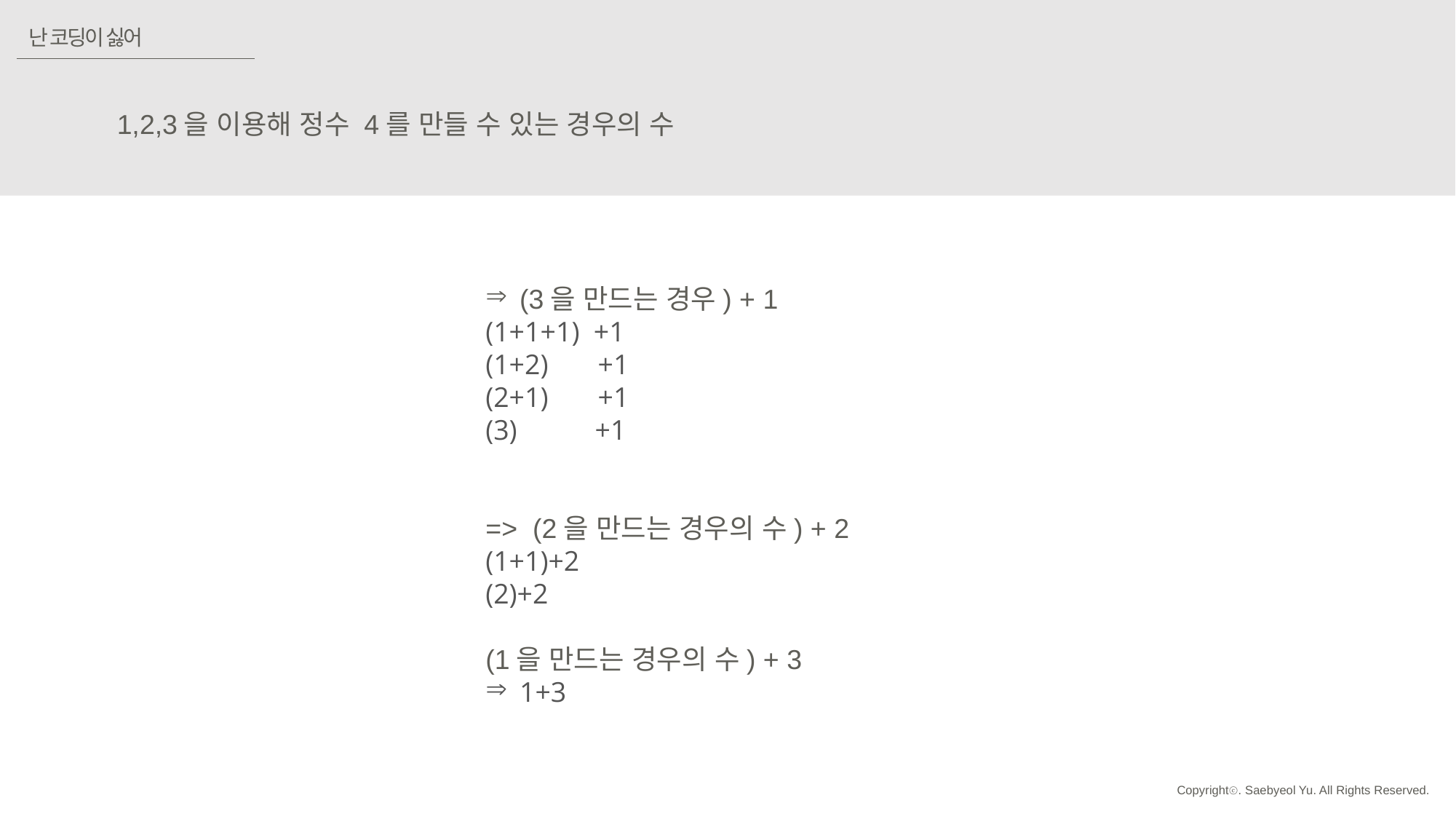

난 코딩이 싫어
1,2,3을 이용해 정수 4를 만들 수 있는 경우의 수
(3을 만드는 경우) + 1
(1+1+1)  +1
(1+2)       +1
(2+1)       +1
(3)           +1

=>  (2을 만드는 경우의 수) + 2
(1+1)+2
(2)+2

(1을 만드는 경우의 수) + 3
1+3